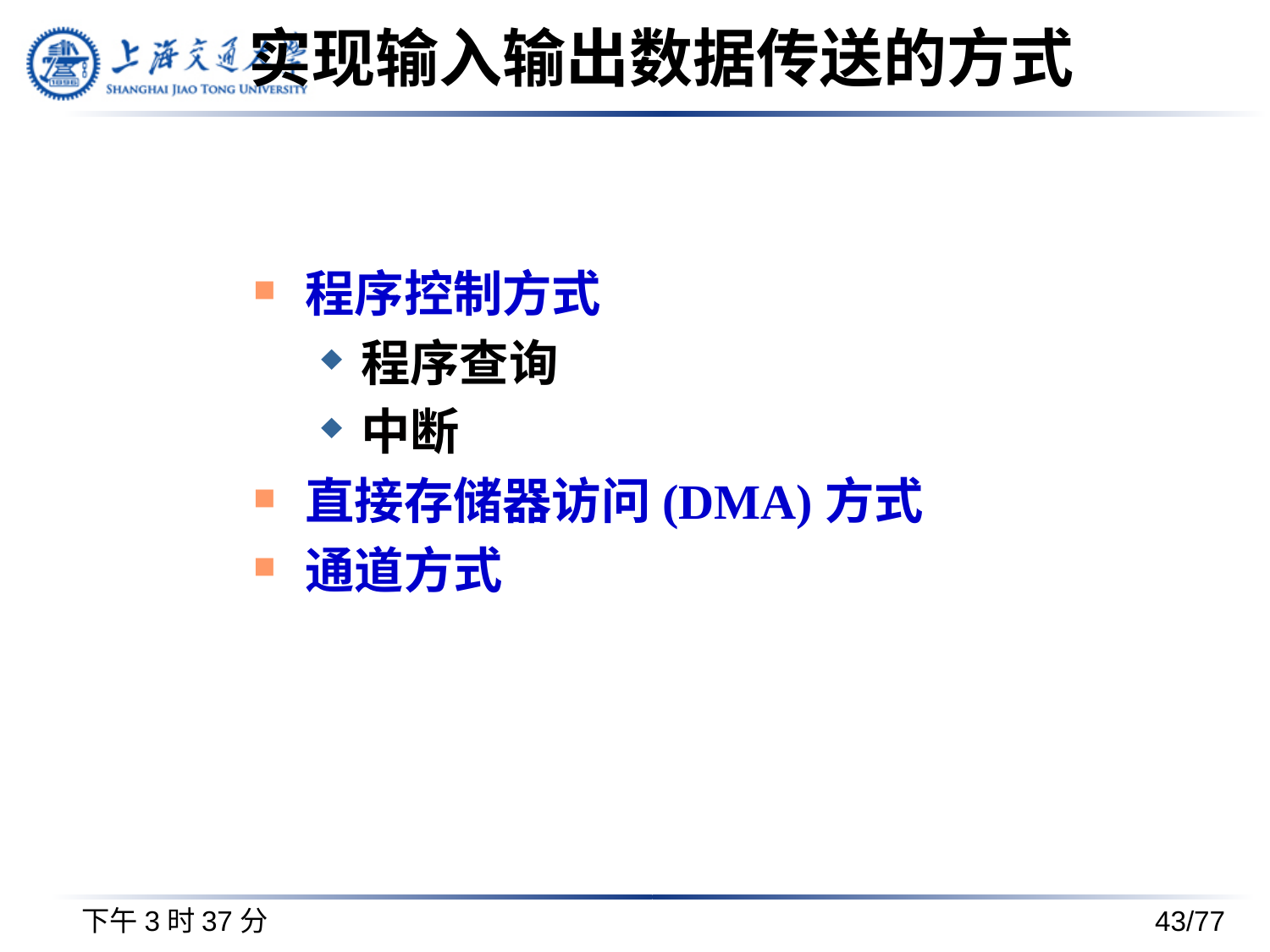

# 实现输入输出数据传送的方式
程序控制方式
程序查询
中断
直接存储器访问(DMA)方式
通道方式
下午3时37分
43/77